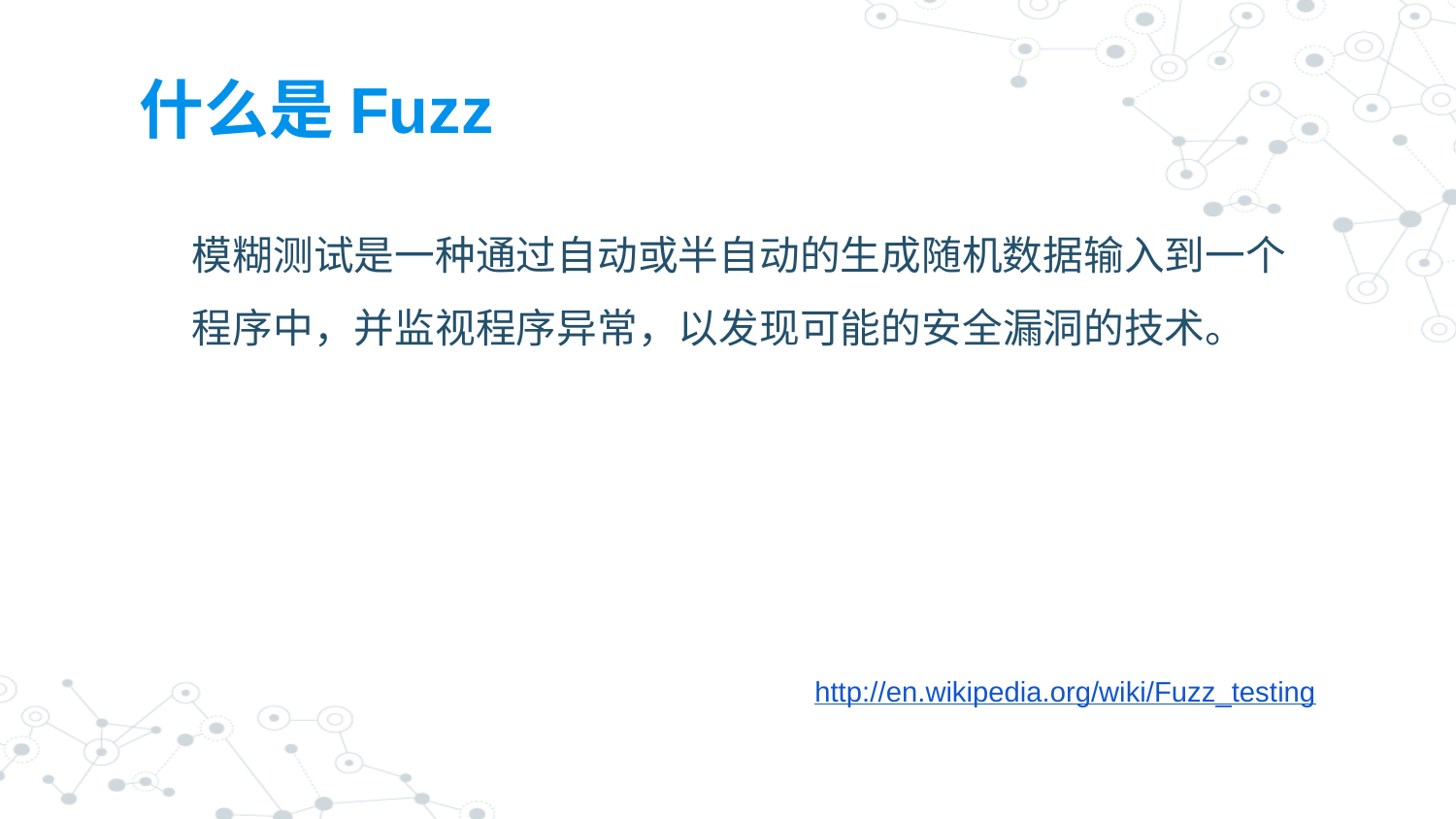

# 什么是Fuzz
模糊测试是一种通过自动或半自动的生成随机数据输入到一个程序中，并监视程序异常，以发现可能的安全漏洞的技术。

http://en.wikipedia.org/wiki/Fuzz_testing